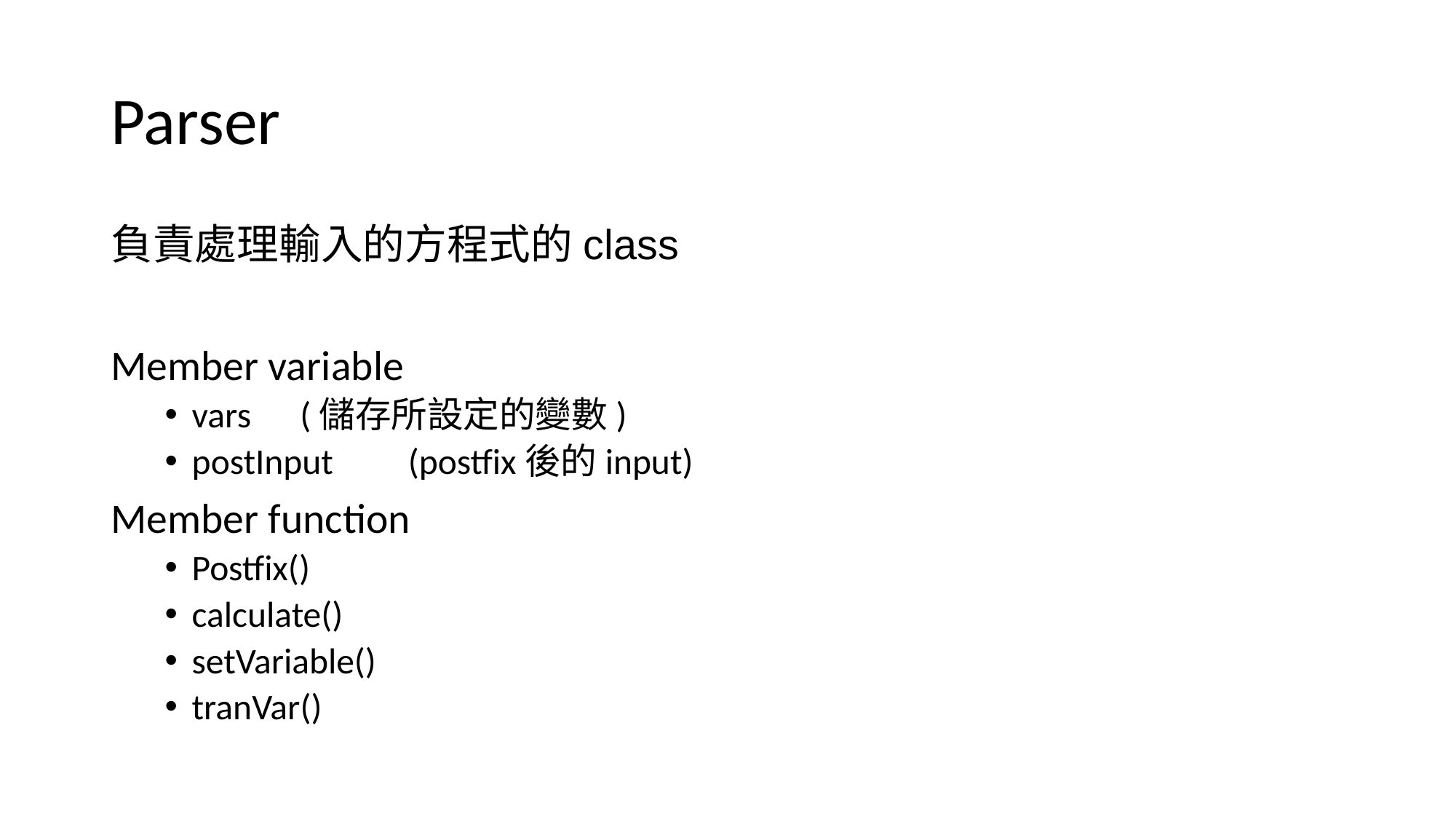

# Parser
負責處理輸入的方程式的class

Member variable
vars		(儲存所設定的變數)
postInput	(postfix後的input)
Member function
Postfix()
calculate()
setVariable()
tranVar()